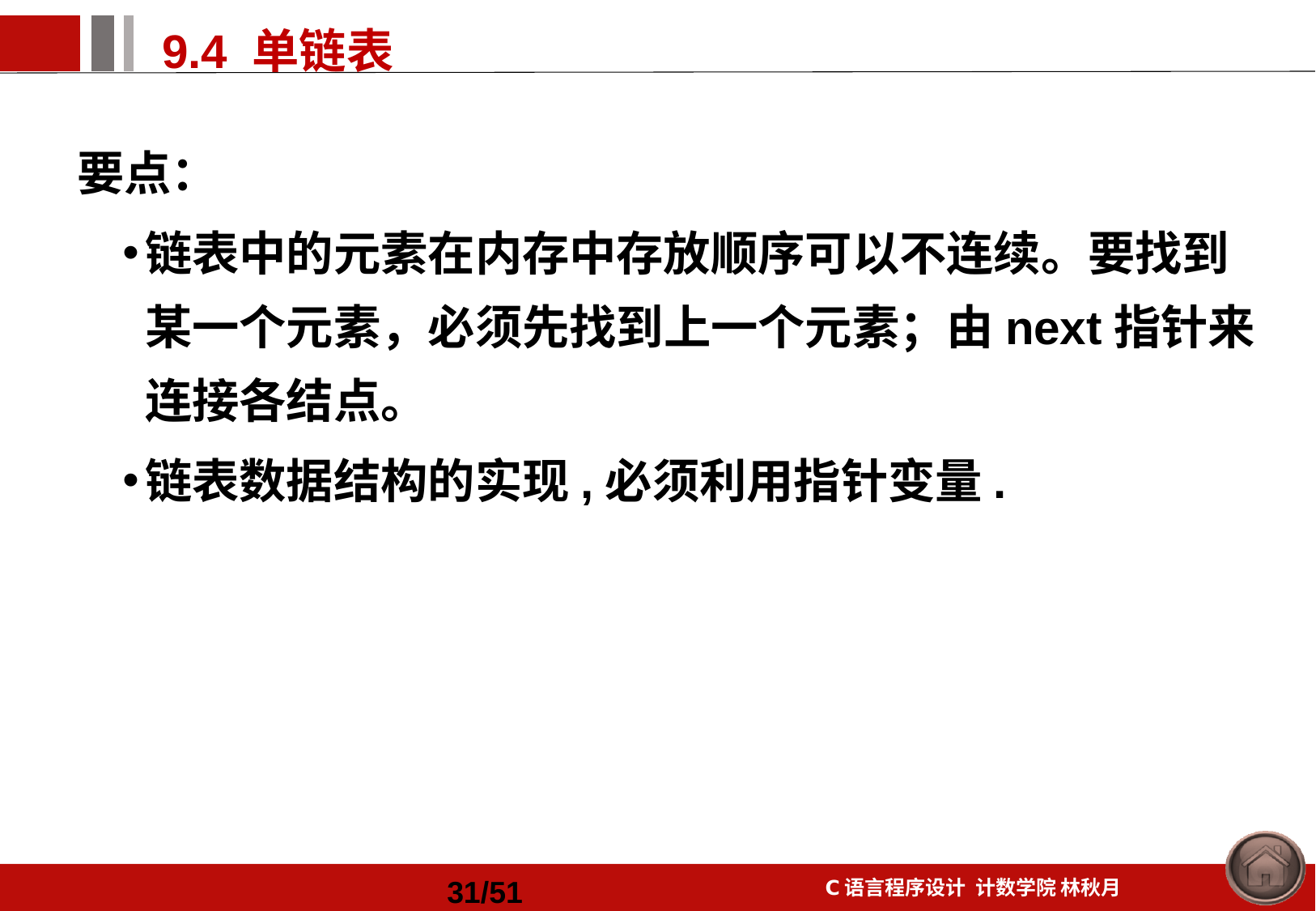

要点：
链表中的元素在内存中存放顺序可以不连续。要找到某一个元素，必须先找到上一个元素；由next指针来连接各结点。
链表数据结构的实现,必须利用指针变量.